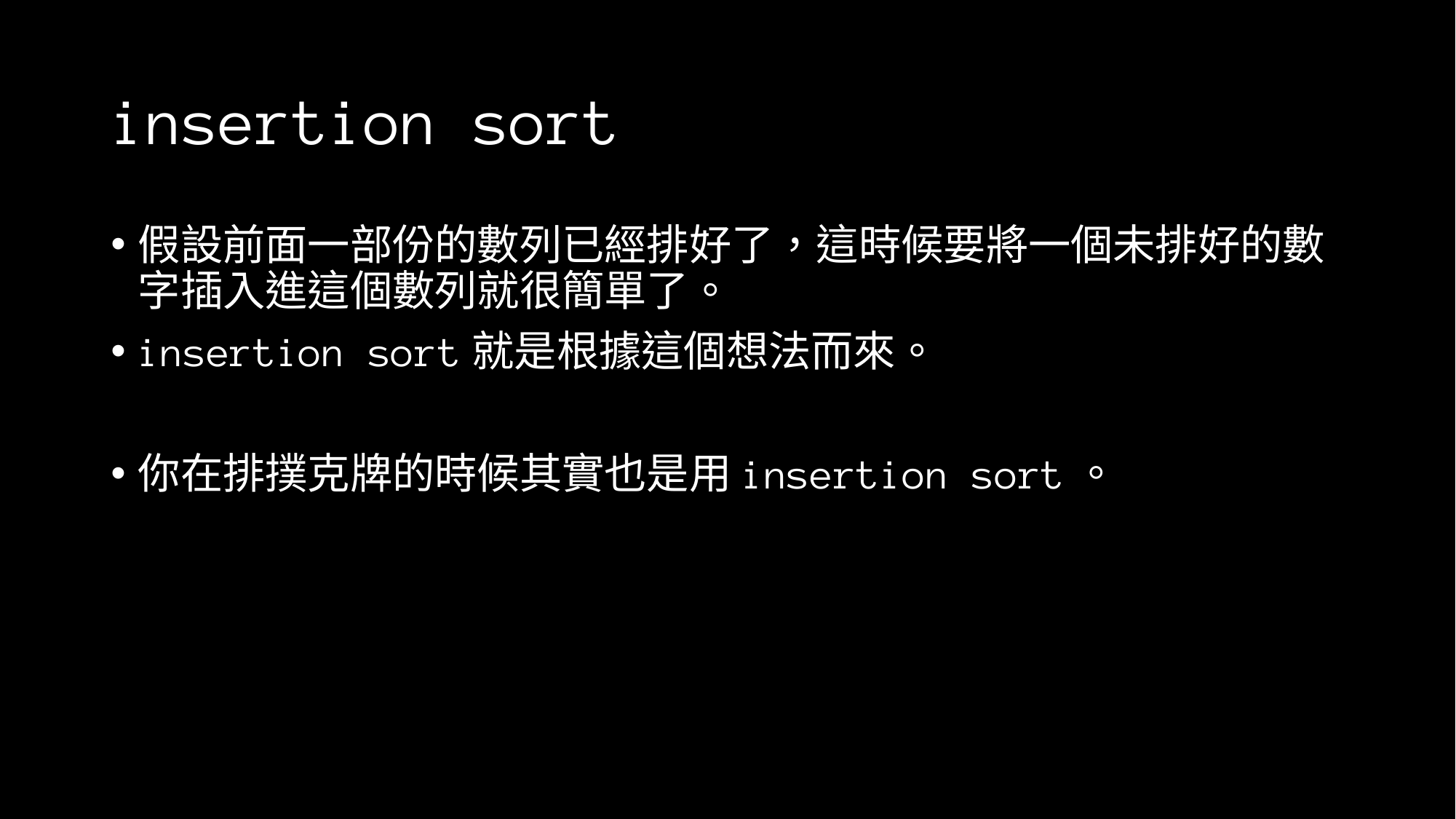

# insertion sort
假設前面一部份的數列已經排好了，這時候要將一個未排好的數字插入進這個數列就很簡單了。
insertion sort就是根據這個想法而來。

你在排撲克牌的時候其實也是用insertion sort。